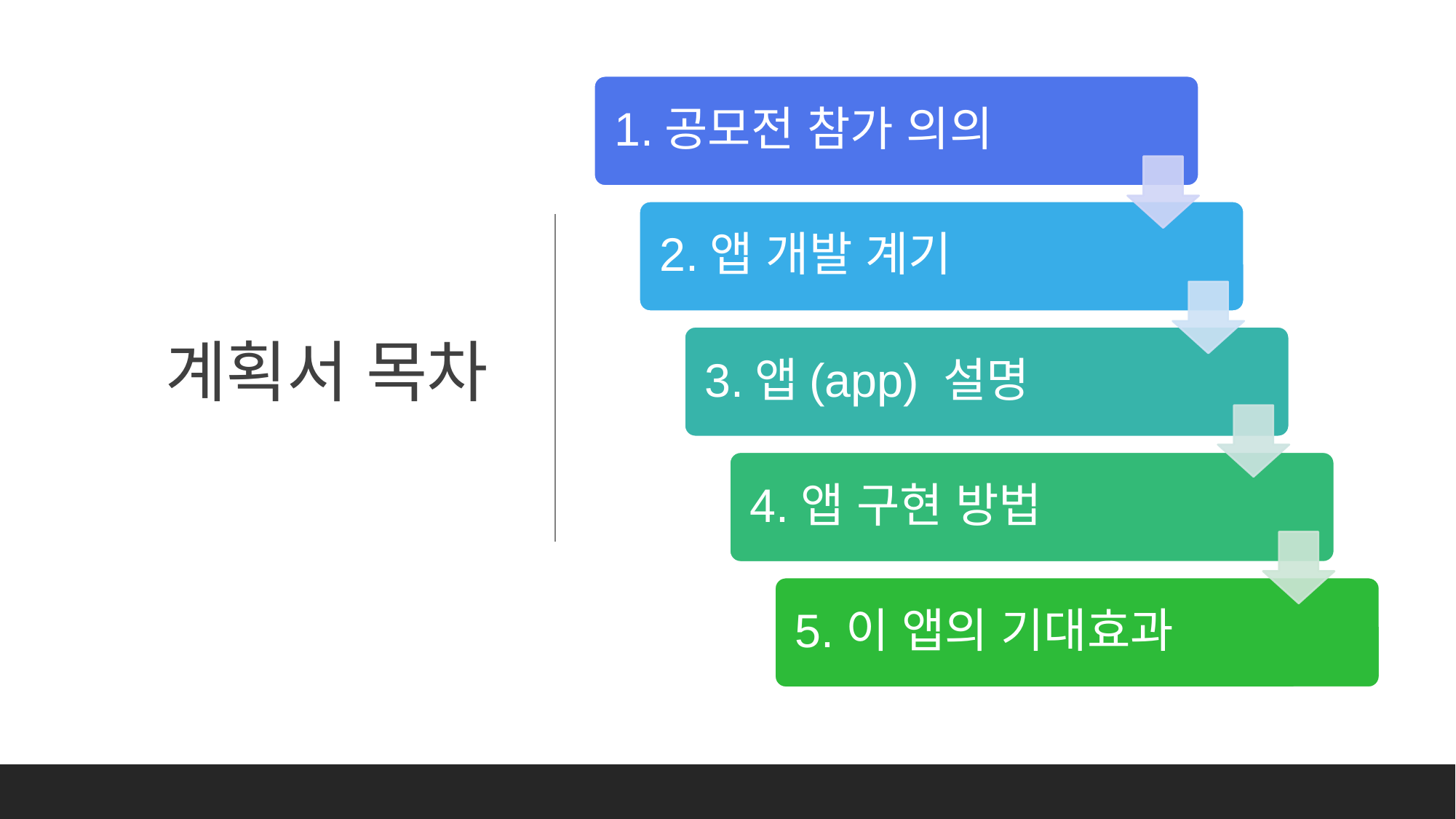

1.공모전 참가 의의
2.앱 개발 계기
3.앱(app) 설명
4.앱 구현 방법
5.이 앱의 기대효과

# 계획서 목차